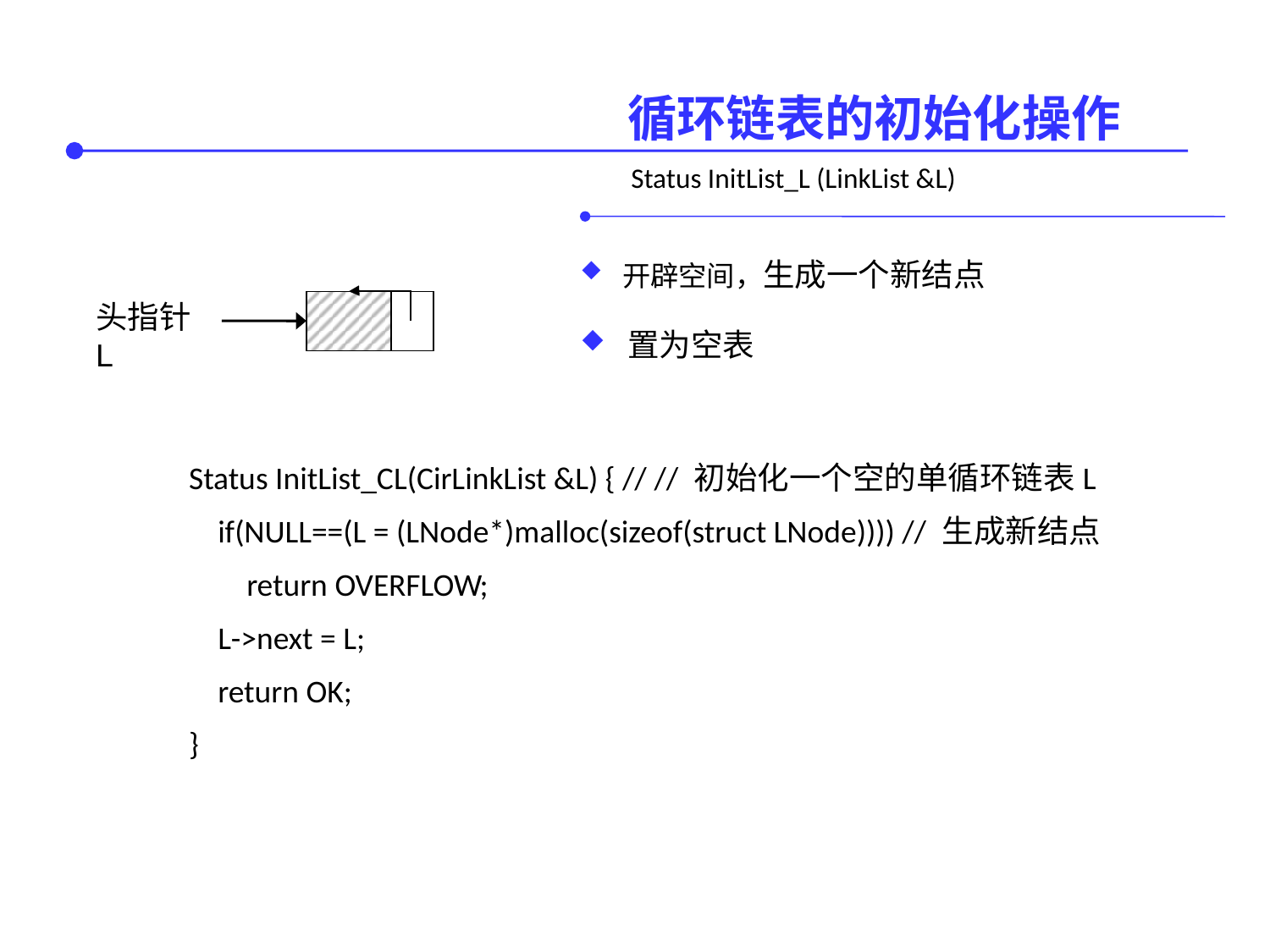

循环链表的初始化操作
Status InitList_L (LinkList &L)

  开辟空间，生成一个新结点
  置为空表

头指针L

Status InitList_CL(CirLinkList &L) { // // 初始化一个空的单循环链表L
    if(NULL==(L = (LNode*)malloc(sizeof(struct LNode)))) // 生成新结点
        return OVERFLOW;
    L->next = L;
    return OK;
}